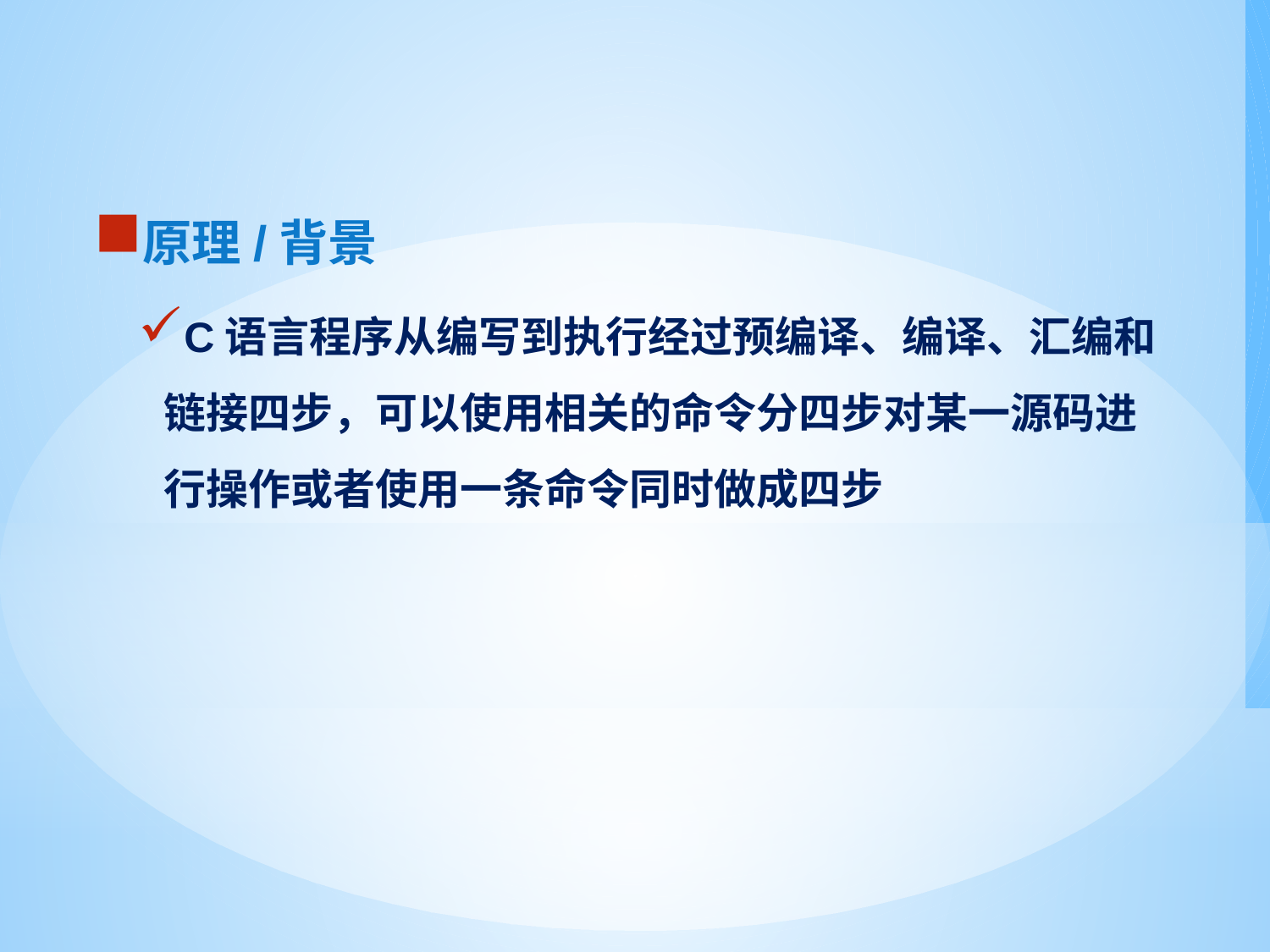

#
原理/背景
C语言程序从编写到执行经过预编译、编译、汇编和链接四步，可以使用相关的命令分四步对某一源码进行操作或者使用一条命令同时做成四步